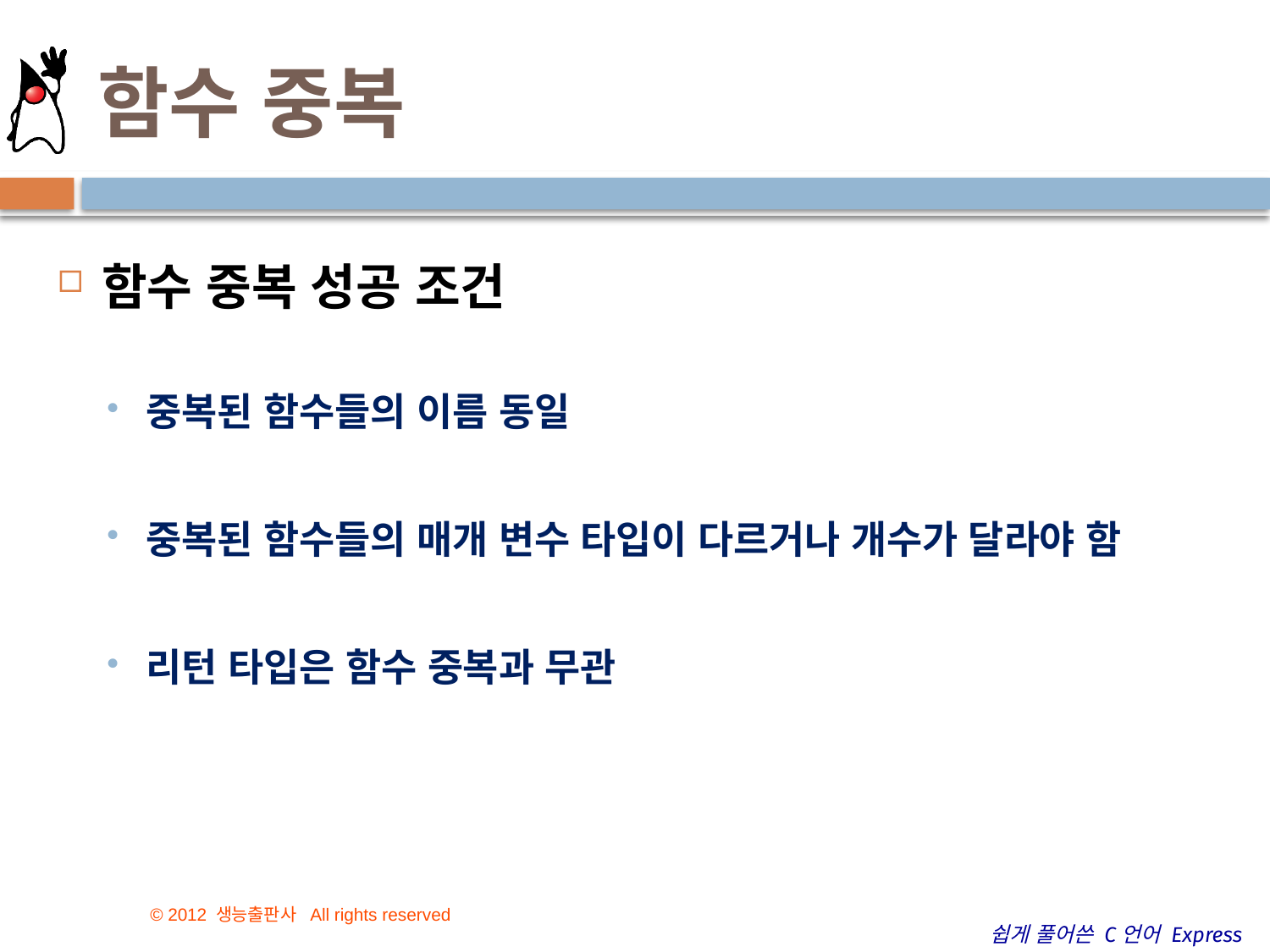

# 함수 중복
22

함수 중복 성공 조건

중복된 함수들의 이름 동일

중복된 함수들의 매개 변수 타입이 다르거나 개수가 달라야 함

리턴 타입은 함수 중복과 무관